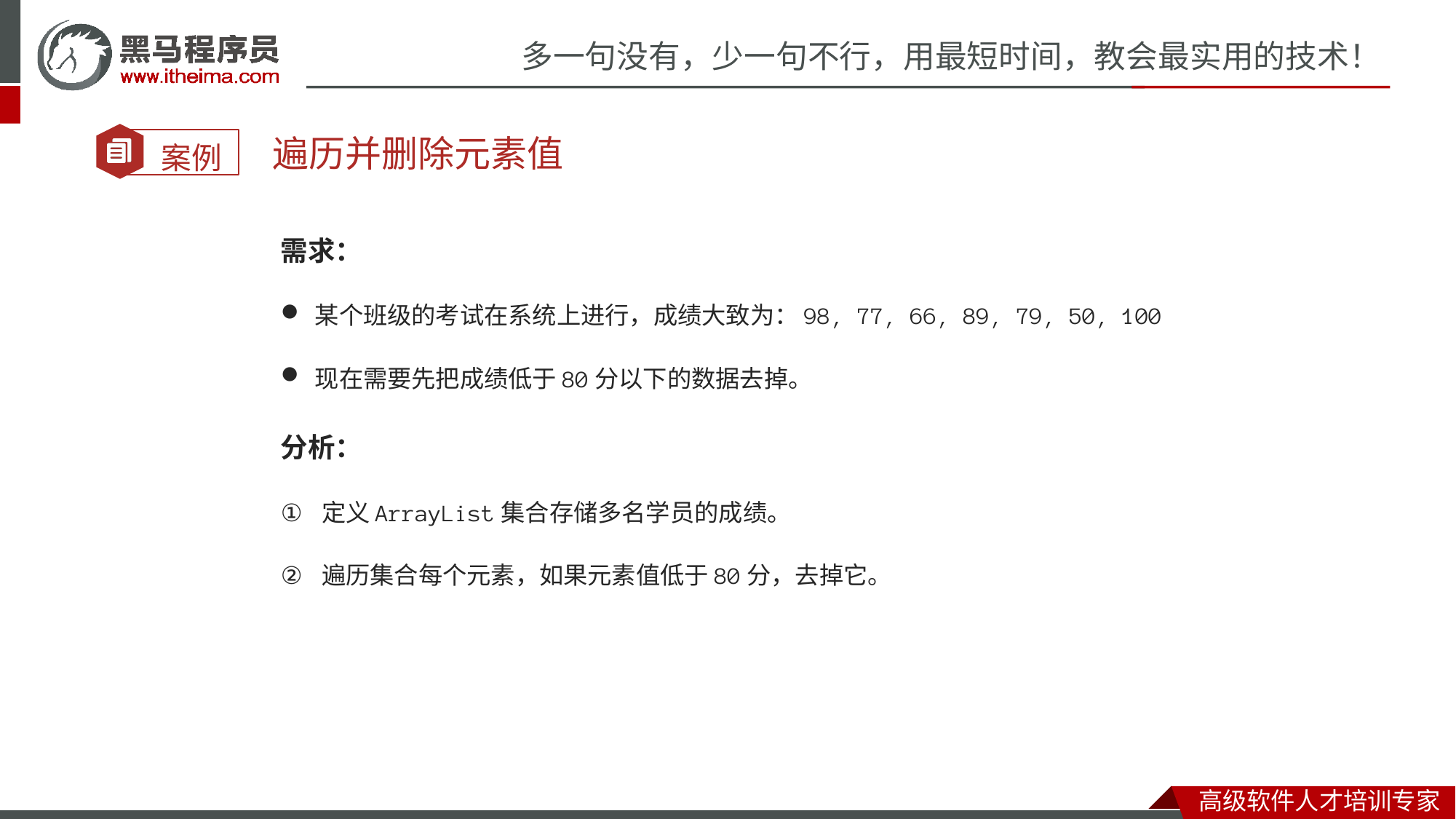

遍历并删除元素值
需求：
某个班级的考试在系统上进行，成绩大致为：98, 77, 66, 89, 79, 50, 100
现在需要先把成绩低于80分以下的数据去掉。
分析：
定义ArrayList集合存储多名学员的成绩。
遍历集合每个元素，如果元素值低于80分，去掉它。